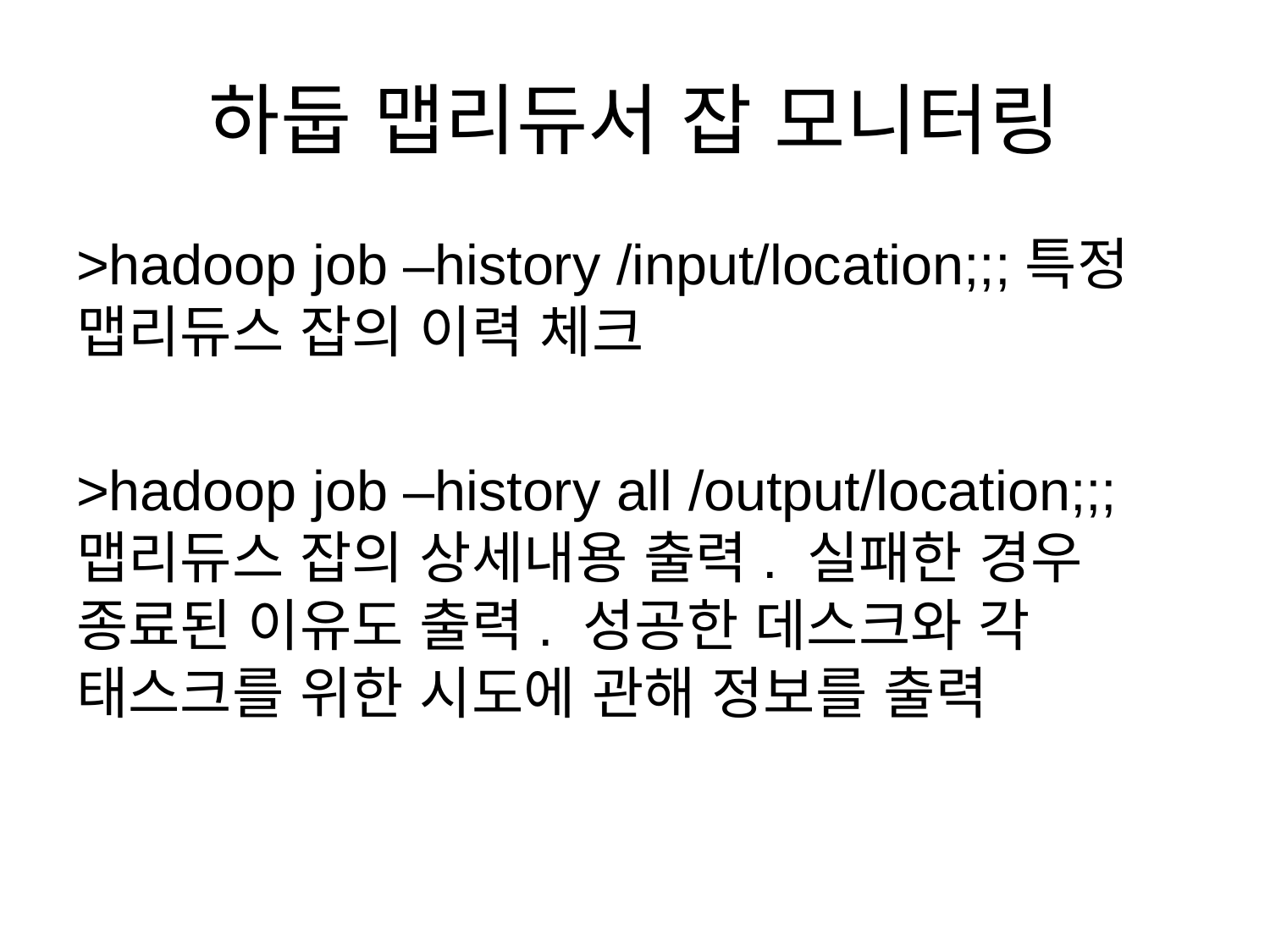

# 하둡 맵리듀서 잡 모니터링
>hadoop job –history /input/location;;;특정 맵리듀스 잡의 이력 체크

>hadoop job –history all /output/location;;;맵리듀스 잡의 상세내용 출력. 실패한 경우 종료된 이유도 출력. 성공한 데스크와 각 태스크를 위한 시도에 관해 정보를 출력